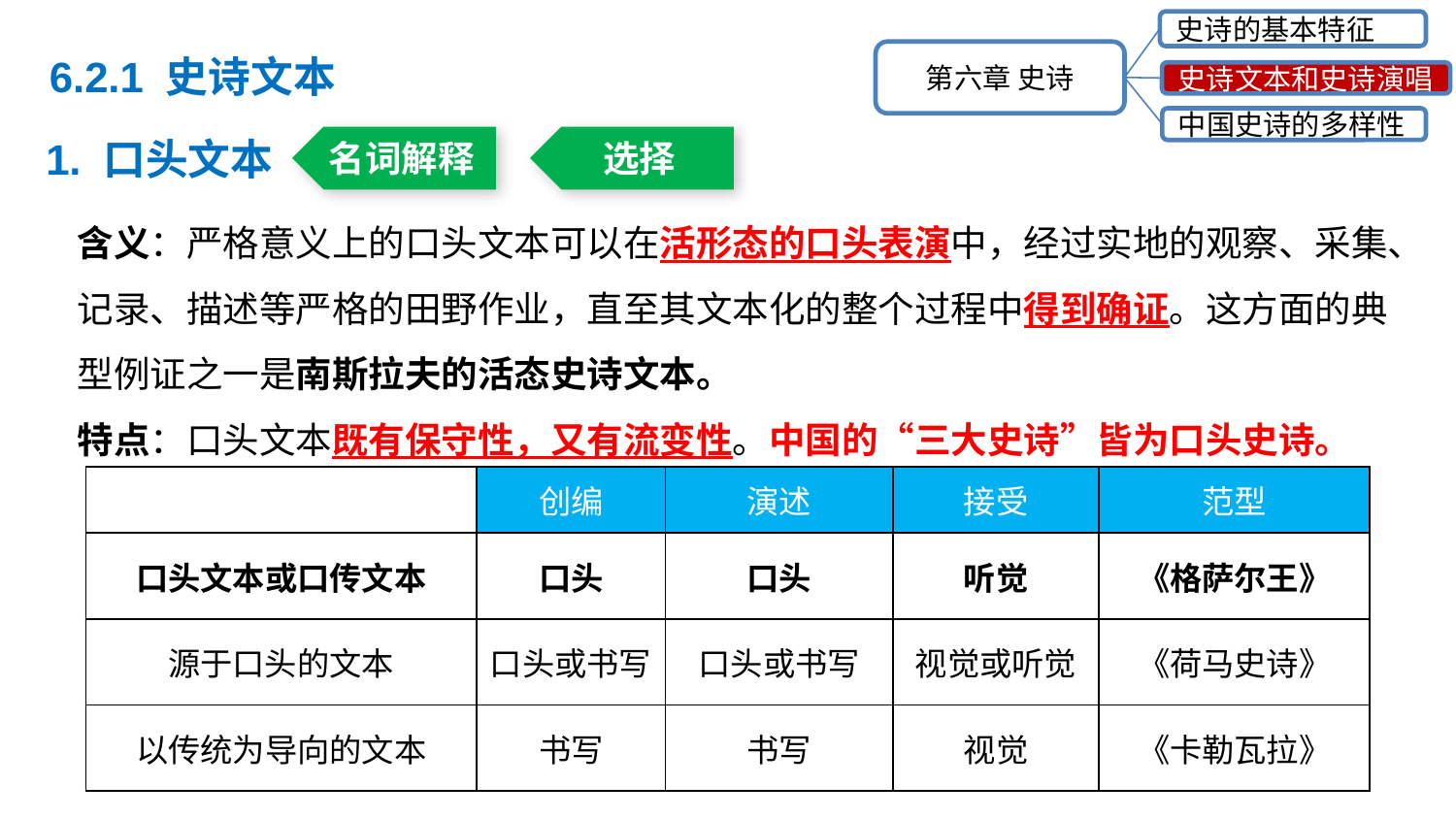

史诗的基本特征
第六章 史诗
史诗文本和史诗演唱
中国史诗的多样性
6.2.1 史诗文本
1. 口头文本
名词解释
选择
含义：严格意义上的口头文本可以在活形态的口头表演中，经过实地的观察、采集、记录、描述等严格的田野作业，直至其文本化的整个过程中得到确证。这方面的典型例证之一是南斯拉夫的活态史诗文本。
特点：口头文本既有保守性，又有流变性。中国的“三大史诗”皆为口头史诗。
|  | 创编 | 演述 | 接受 | 范型 |
| --- | --- | --- | --- | --- |
| 口头文本或口传文本 | 口头 | 口头 | 听觉 | 《格萨尔王》 |
| 源于口头的文本 | 口头或书写 | 口头或书写 | 视觉或听觉 | 《荷马史诗》 |
| 以传统为导向的文本 | 书写 | 书写 | 视觉 | 《卡勒瓦拉》 |